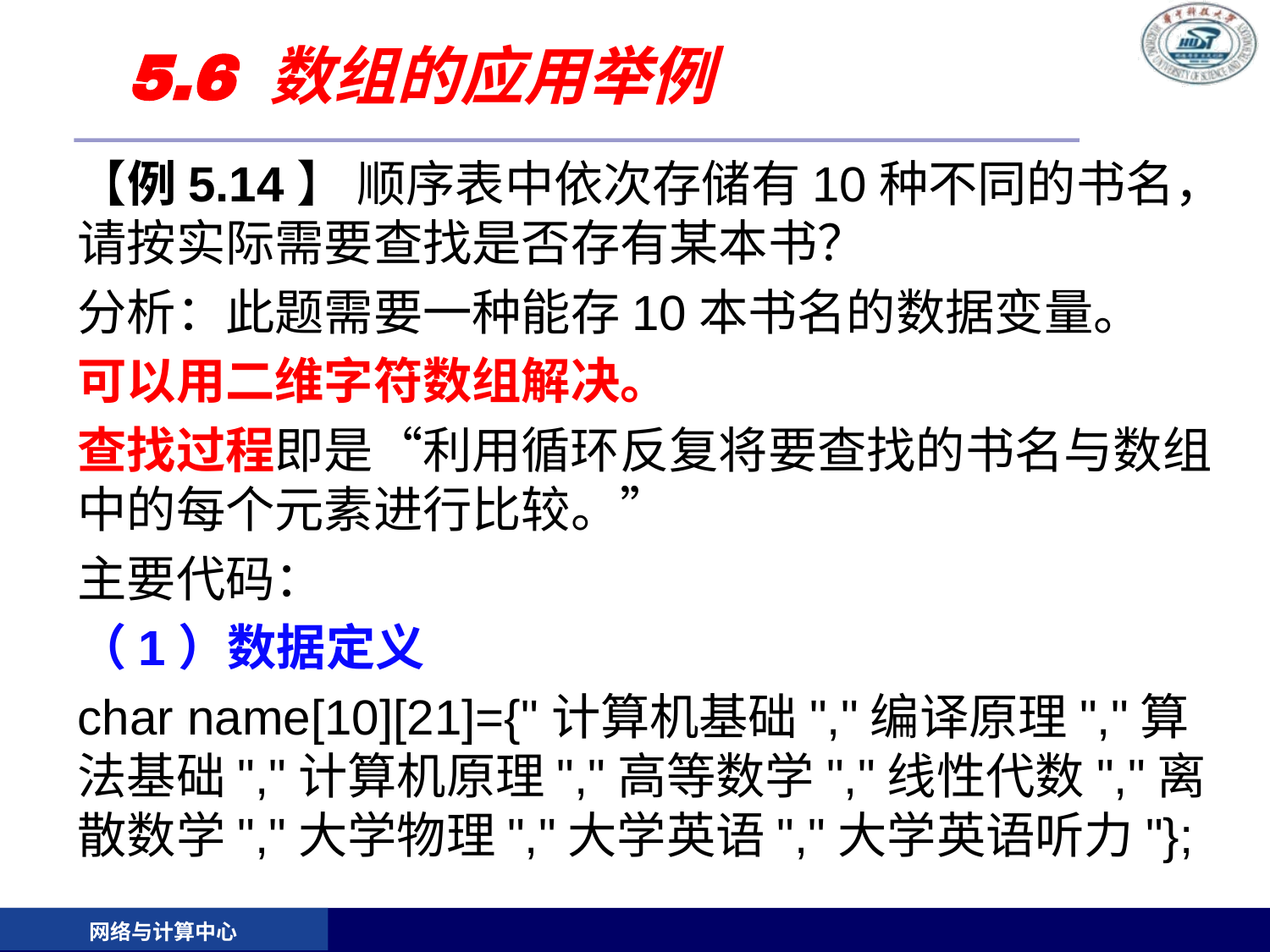

# 5.6 数组的应用举例
【例5.14】 顺序表中依次存储有10种不同的书名，请按实际需要查找是否存有某本书？
分析：此题需要一种能存10本书名的数据变量。
可以用二维字符数组解决。
查找过程即是“利用循环反复将要查找的书名与数组中的每个元素进行比较。”
主要代码：
（1）数据定义
char name[10][21]={"计算机基础","编译原理","算法基础","计算机原理","高等数学","线性代数","离散数学","大学物理","大学英语","大学英语听力"};

网络与计算中心